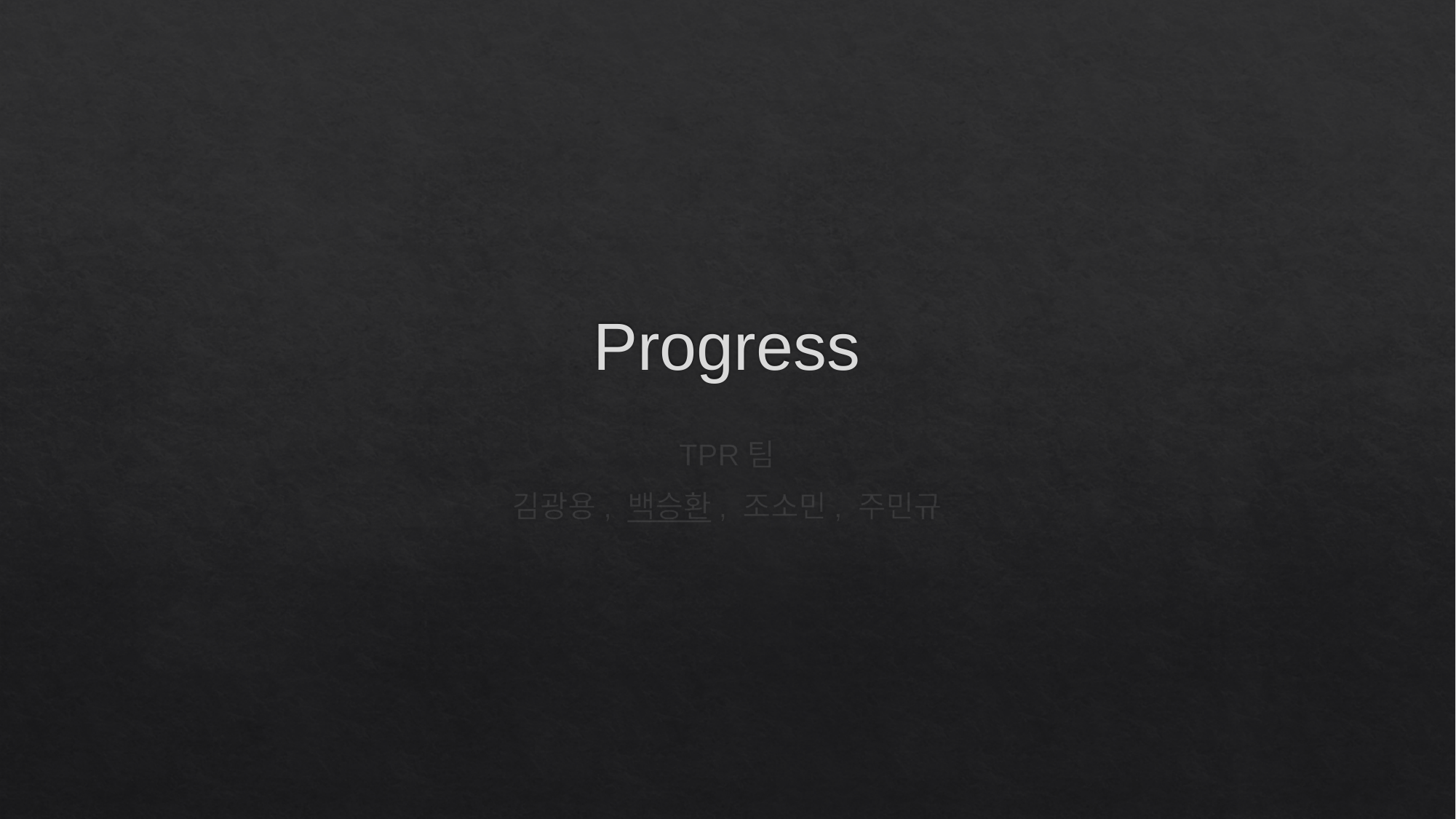

# Progress
TPR팀
김광용, 백승환, 조소민, 주민규